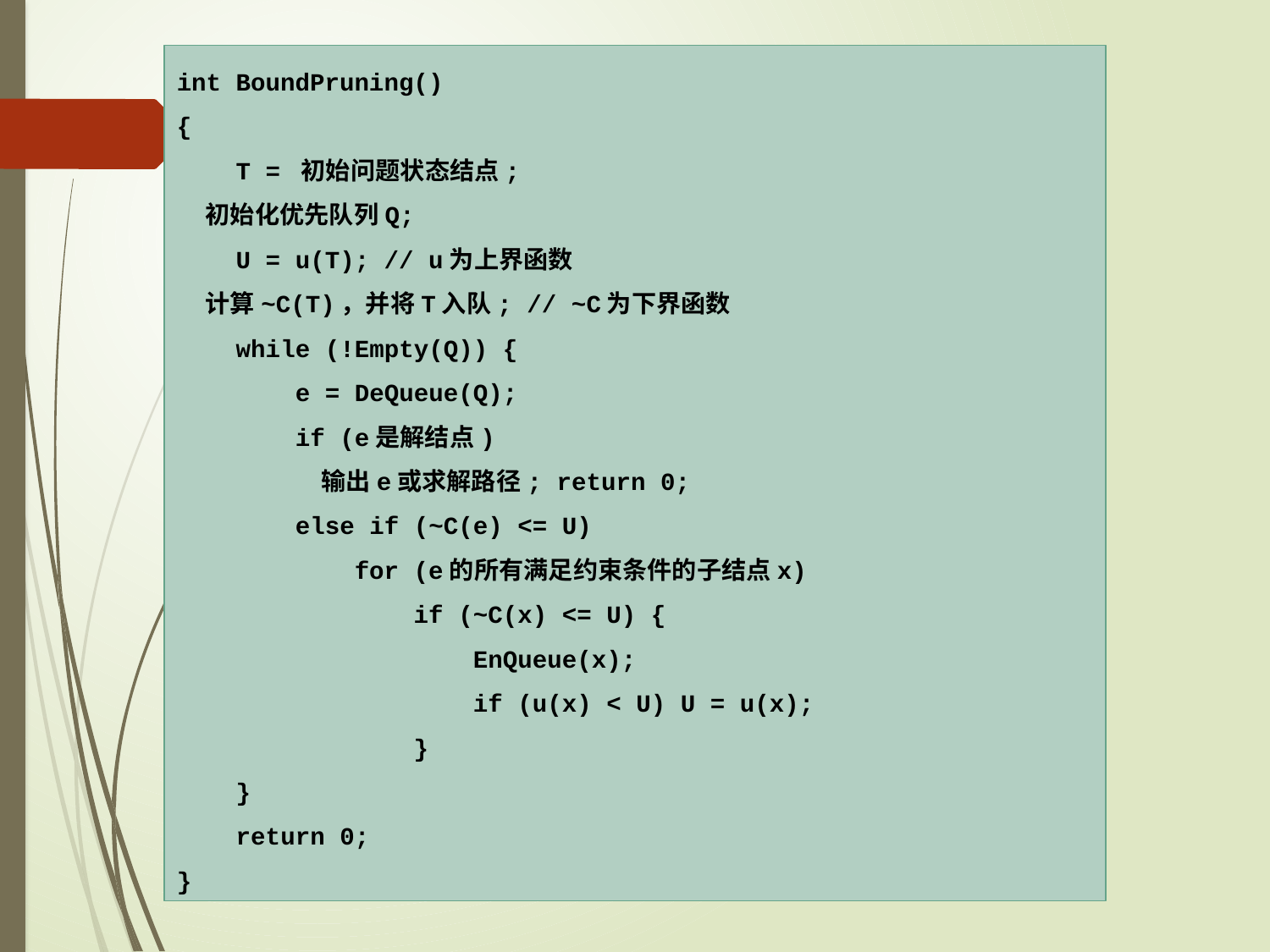

int BoundPruning()
{
    T = 初始问题状态结点;
    初始化优先队列Q;
    U = u(T); // u为上界函数
    计算~C(T)，并将T入队; // ~C为下界函数
    while (!Empty(Q)) {
        e = DeQueue(Q);
        if (e是解结点)
    	  输出e或求解路径; return 0;
        else if (~C(e) <= U)
            for (e的所有满足约束条件的子结点x)
                if (~C(x) <= U) {
                    EnQueue(x);
                    if (u(x) < U) U = u(x);
                }
    }
    return 0;
}